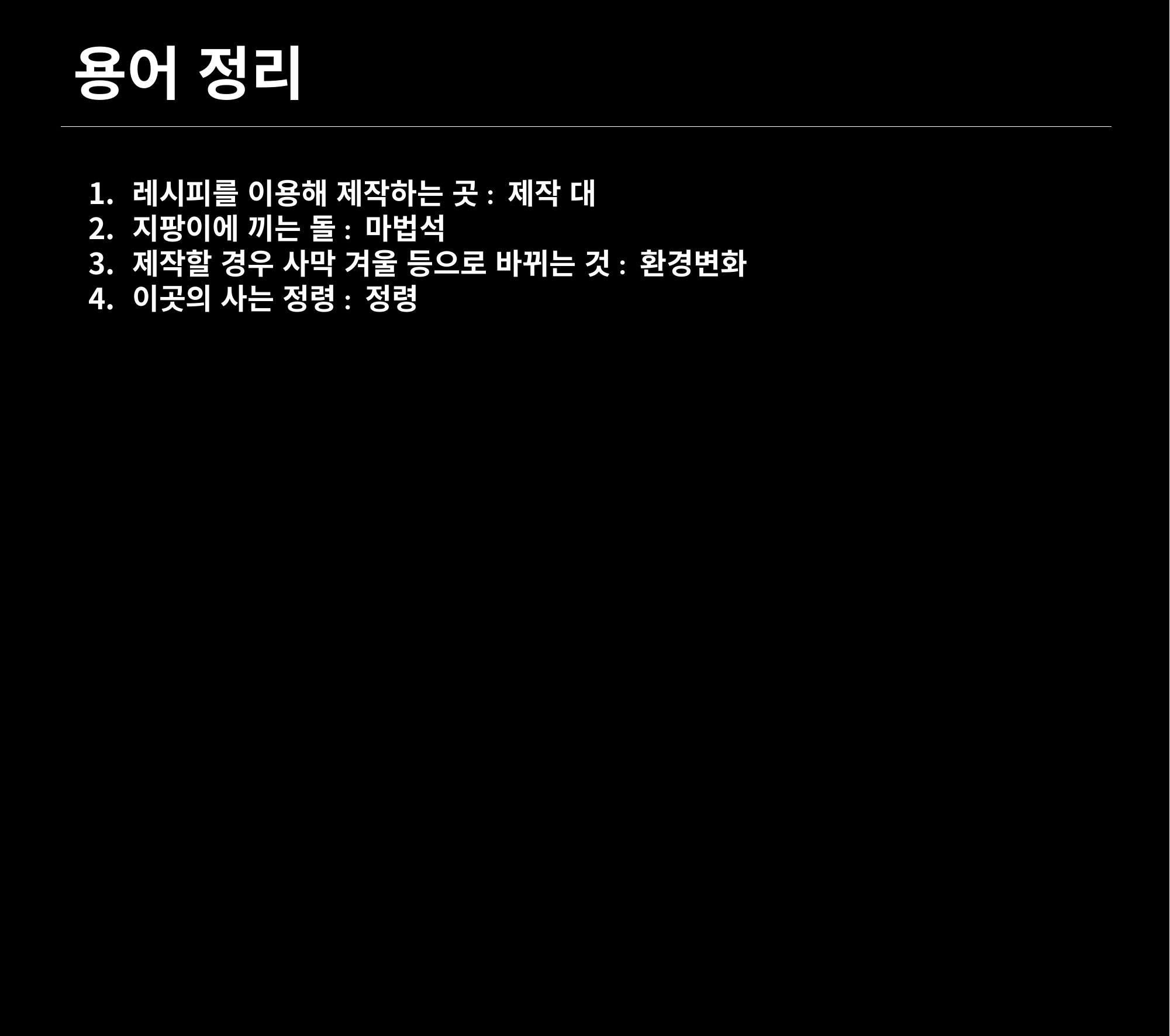

용어 정리
레시피를 이용해 제작하는 곳: 제작 대
지팡이에 끼는 돌: 마법석
제작할 경우 사막 겨울 등으로 바뀌는 것: 환경변화
이곳의 사는 정령: 정령